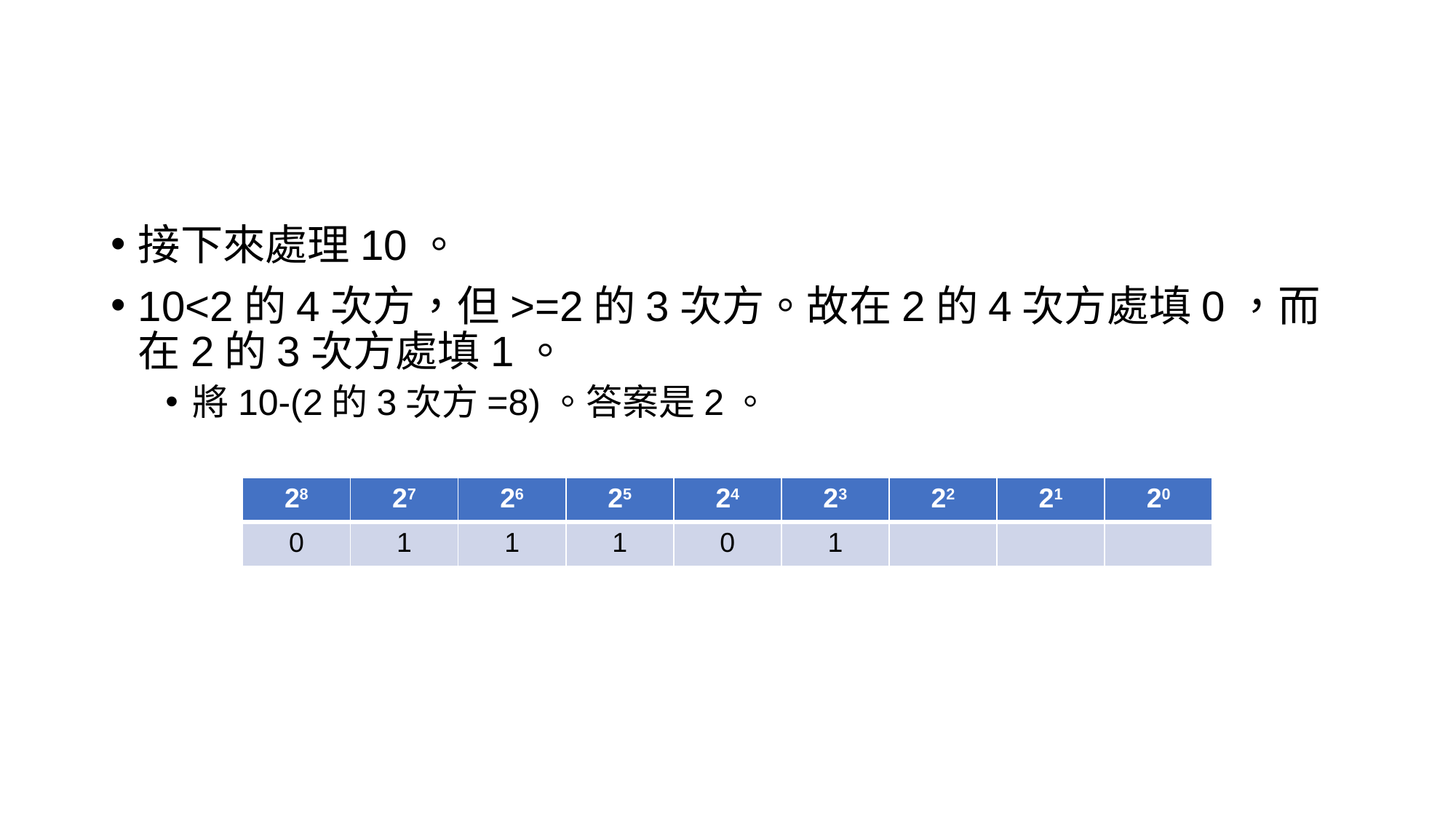

#
接下來處理10。
10<2的4次方，但>=2的3次方。故在2的4次方處填0，而在2的3次方處填1。
將10-(2的3次方=8)。答案是2。
| 28 | 27 | 26 | 25 | 24 | 23 | 22 | 21 | 20 |
| --- | --- | --- | --- | --- | --- | --- | --- | --- |
| 0 | 1 | 1 | 1 | 0 | 1 |  |  |  |